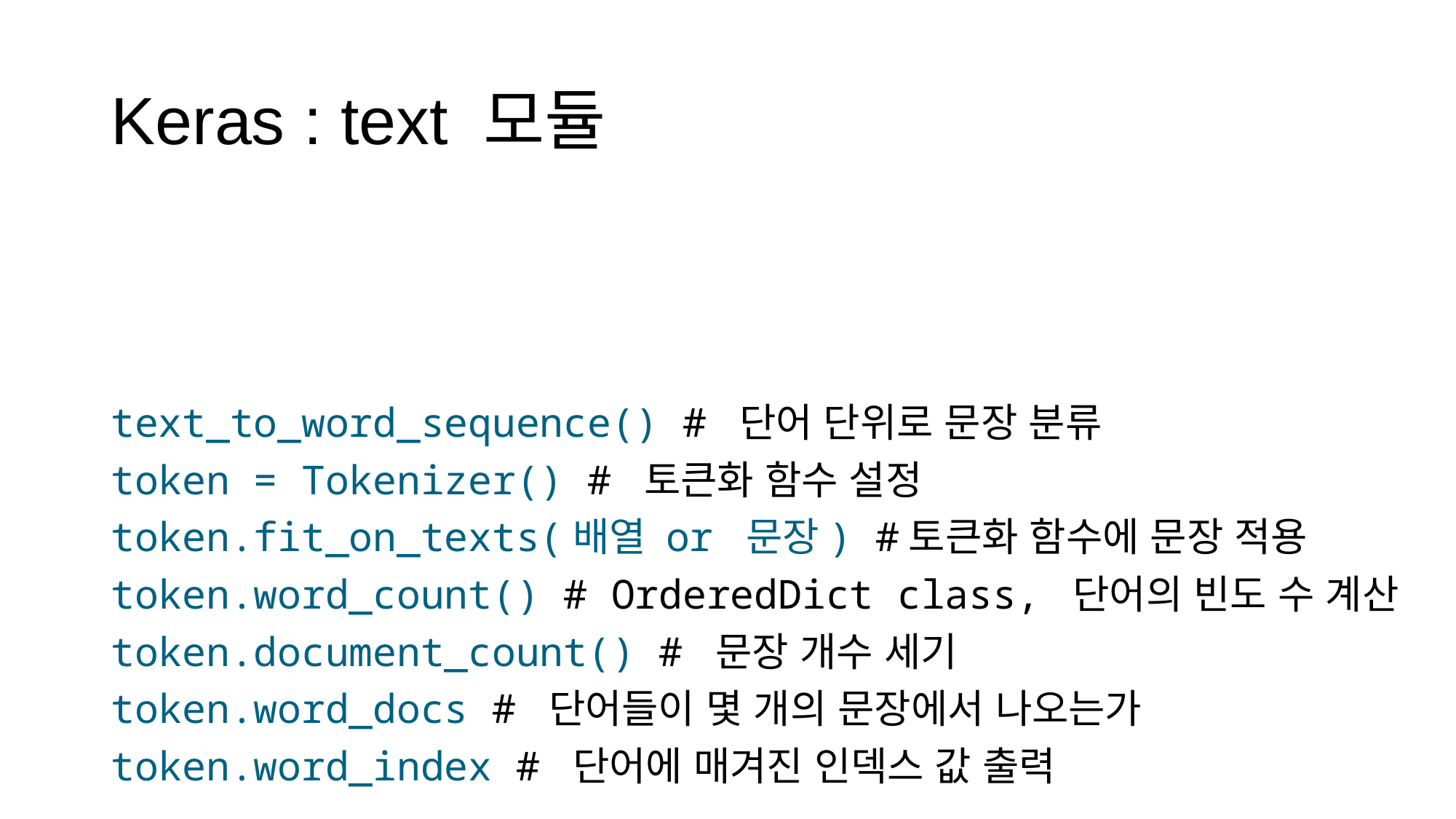

# Keras : text 모듈
text_to_word_sequence() # 단어 단위로 문장 분류
token = Tokenizer() # 토큰화 함수 설정
token.fit_on_texts(배열 or 문장) #토큰화 함수에 문장 적용
token.word_count() # OrderedDict class, 단어의 빈도 수 계산
token.document_count() # 문장 개수 세기
token.word_docs # 단어들이 몇 개의 문장에서 나오는가
token.word_index # 단어에 매겨진 인덱스 값 출력